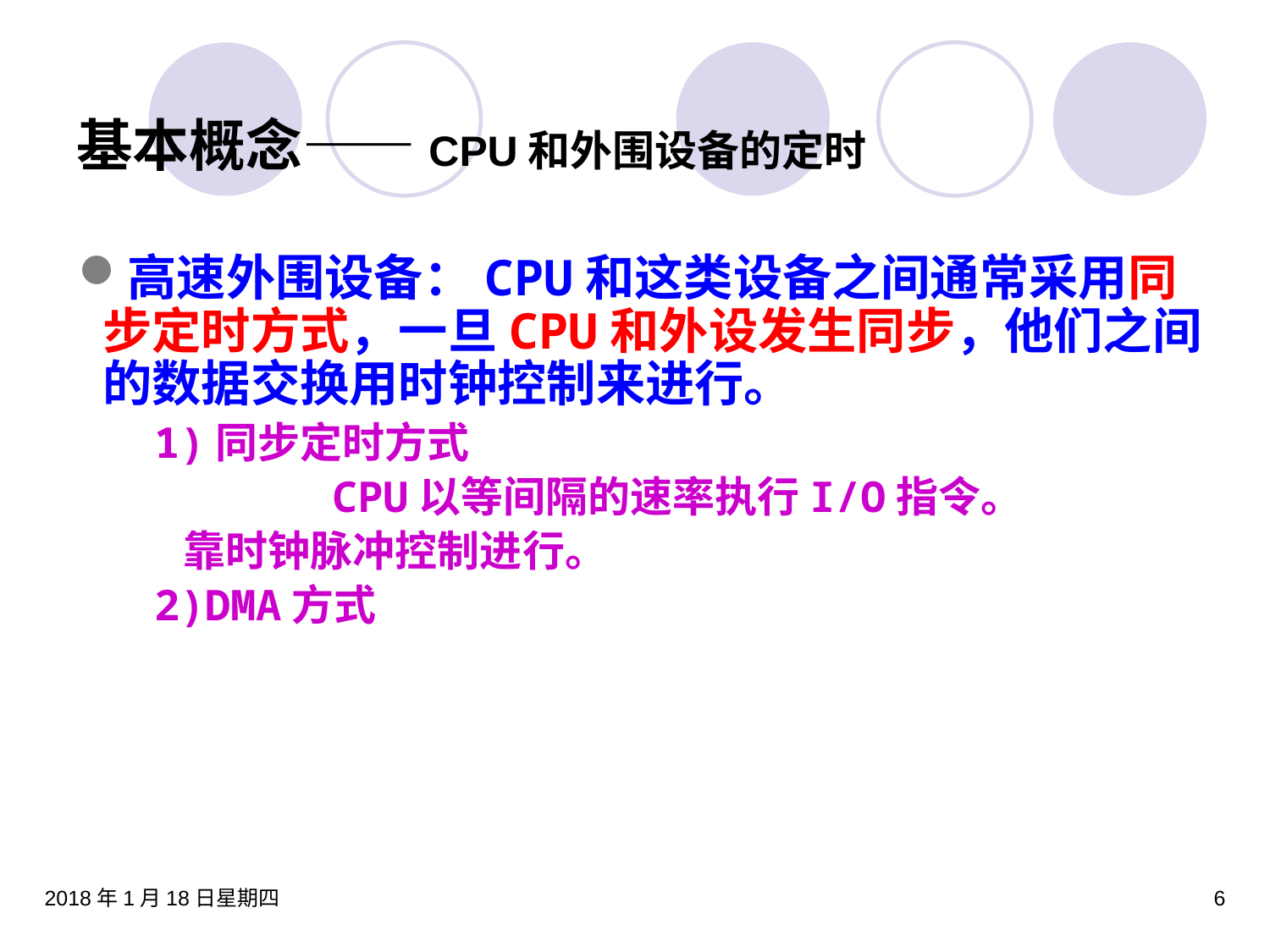

# 基本概念——CPU和外围设备的定时
高速外围设备：CPU和这类设备之间通常采用同步定时方式，一旦CPU和外设发生同步，他们之间的数据交换用时钟控制来进行。
   1)同步定时方式
          CPU以等间隔的速率执行I/O指令。
          靠时钟脉冲控制进行。
   2)DMA方式
2018年1月18日星期四
6